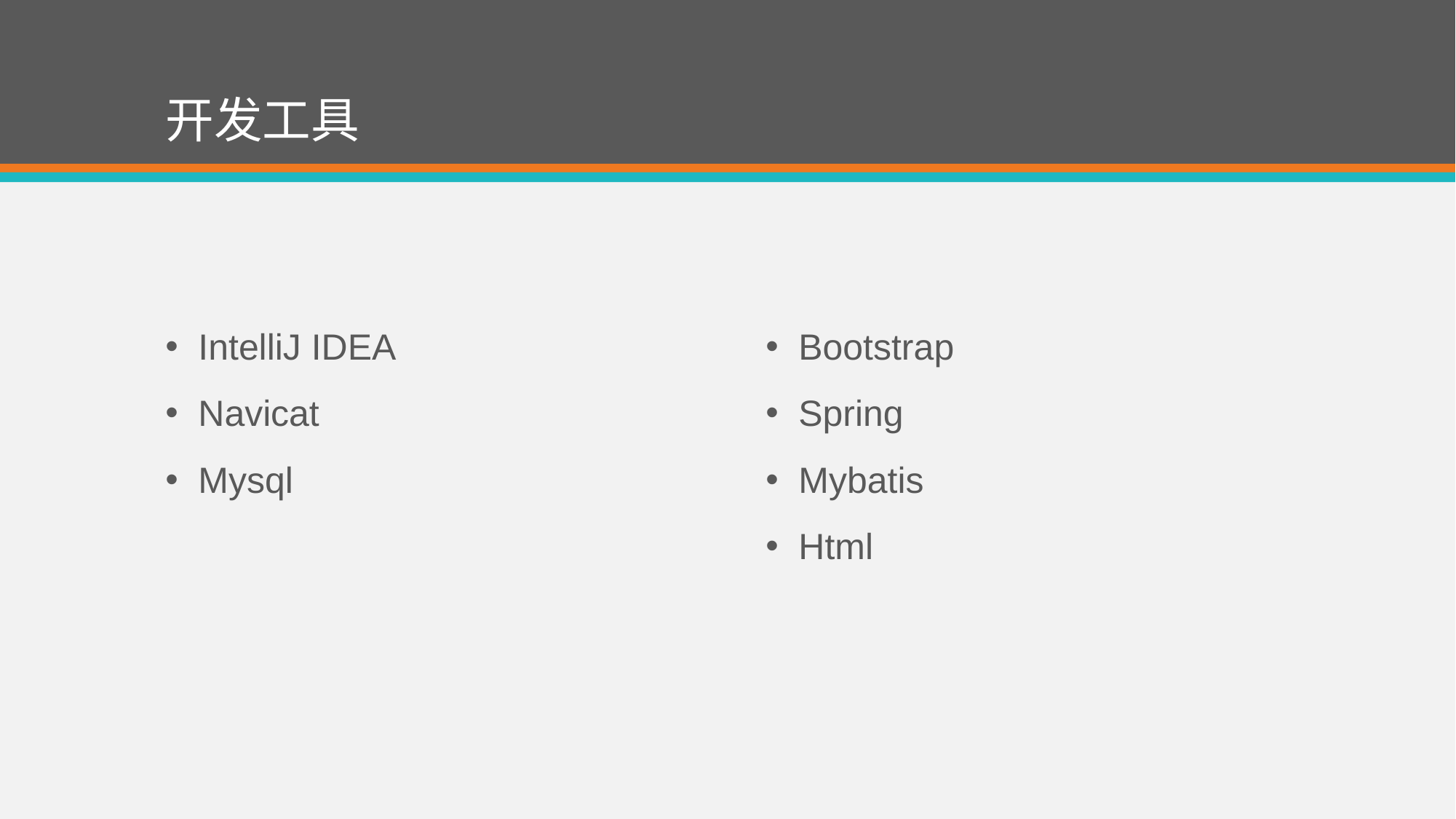

# 开发工具

IntelliJ IDEA
Navicat
Mysql
Bootstrap
Spring
Mybatis
Html